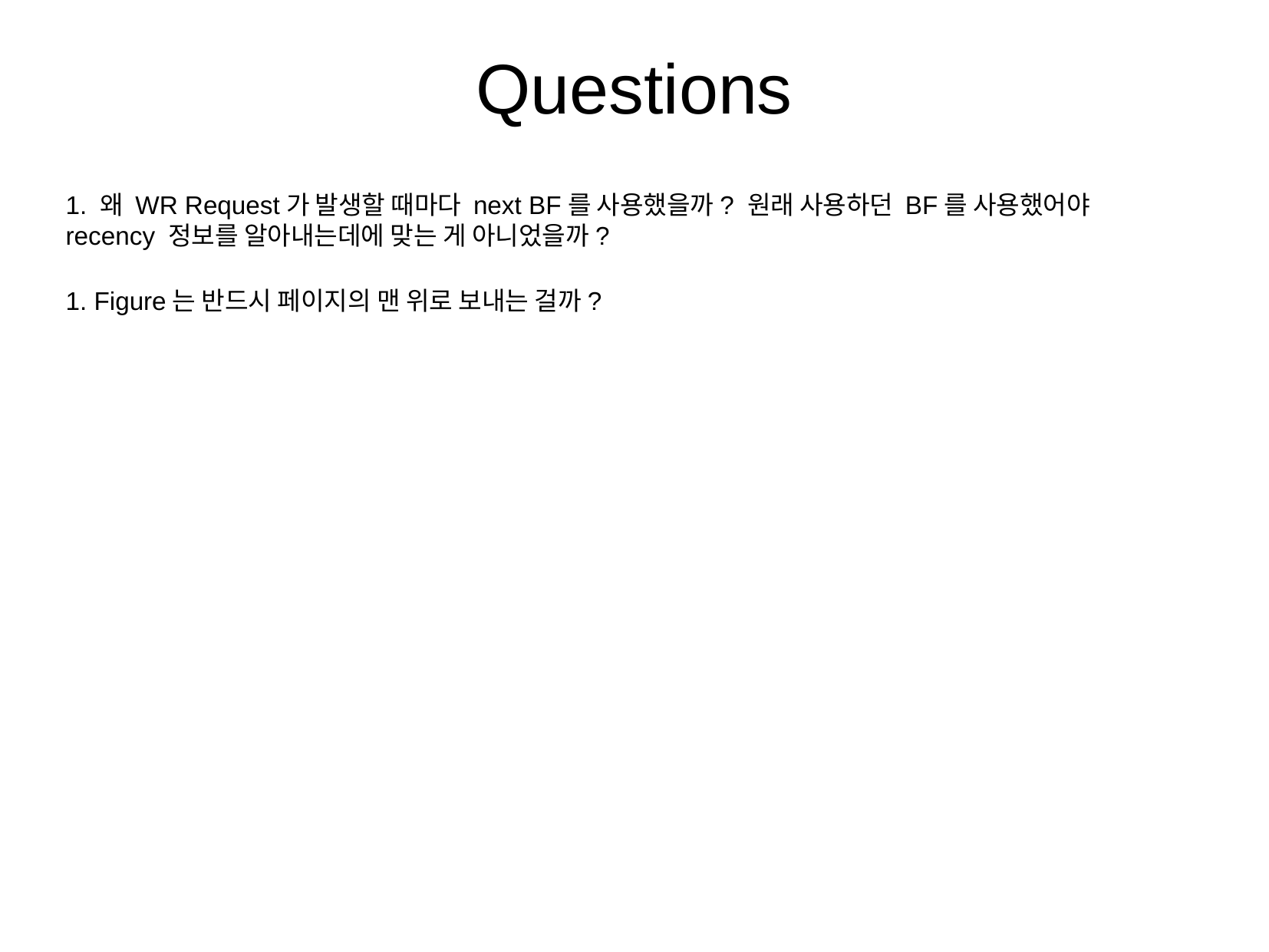

Questions
1. 왜 WR Request가 발생할 때마다 next BF를 사용했을까? 원래 사용하던 BF를 사용했어야 recency 정보를 알아내는데에 맞는 게 아니었을까?

1. Figure는 반드시 페이지의 맨 위로 보내는 걸까?